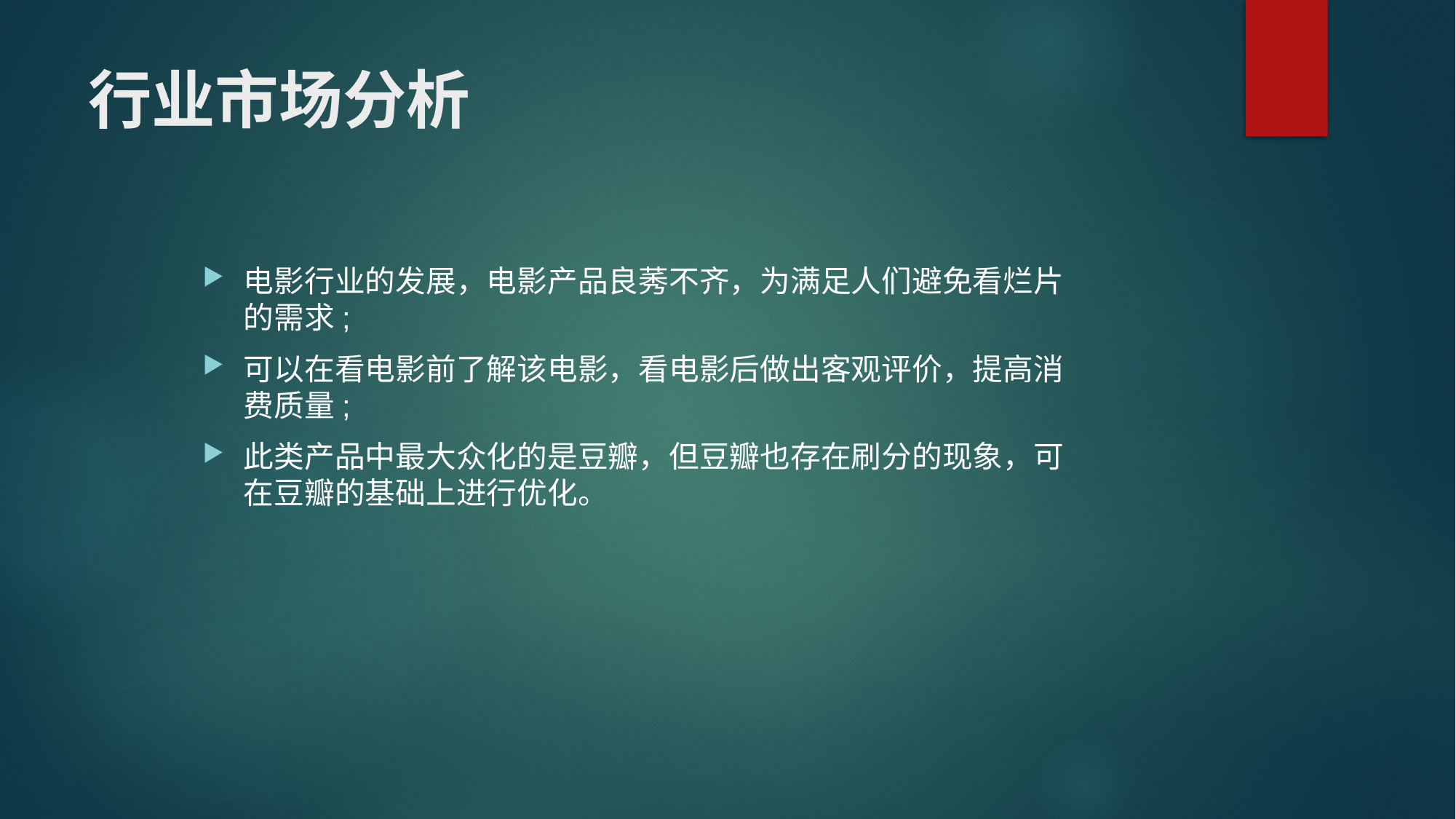

# 行业市场分析
电影行业的发展，电影产品良莠不齐，为满足人们避免看烂片的需求;
可以在看电影前了解该电影，看电影后做出客观评价，提高消费质量;
此类产品中最大众化的是豆瓣，但豆瓣也存在刷分的现象，可在豆瓣的基础上进行优化。